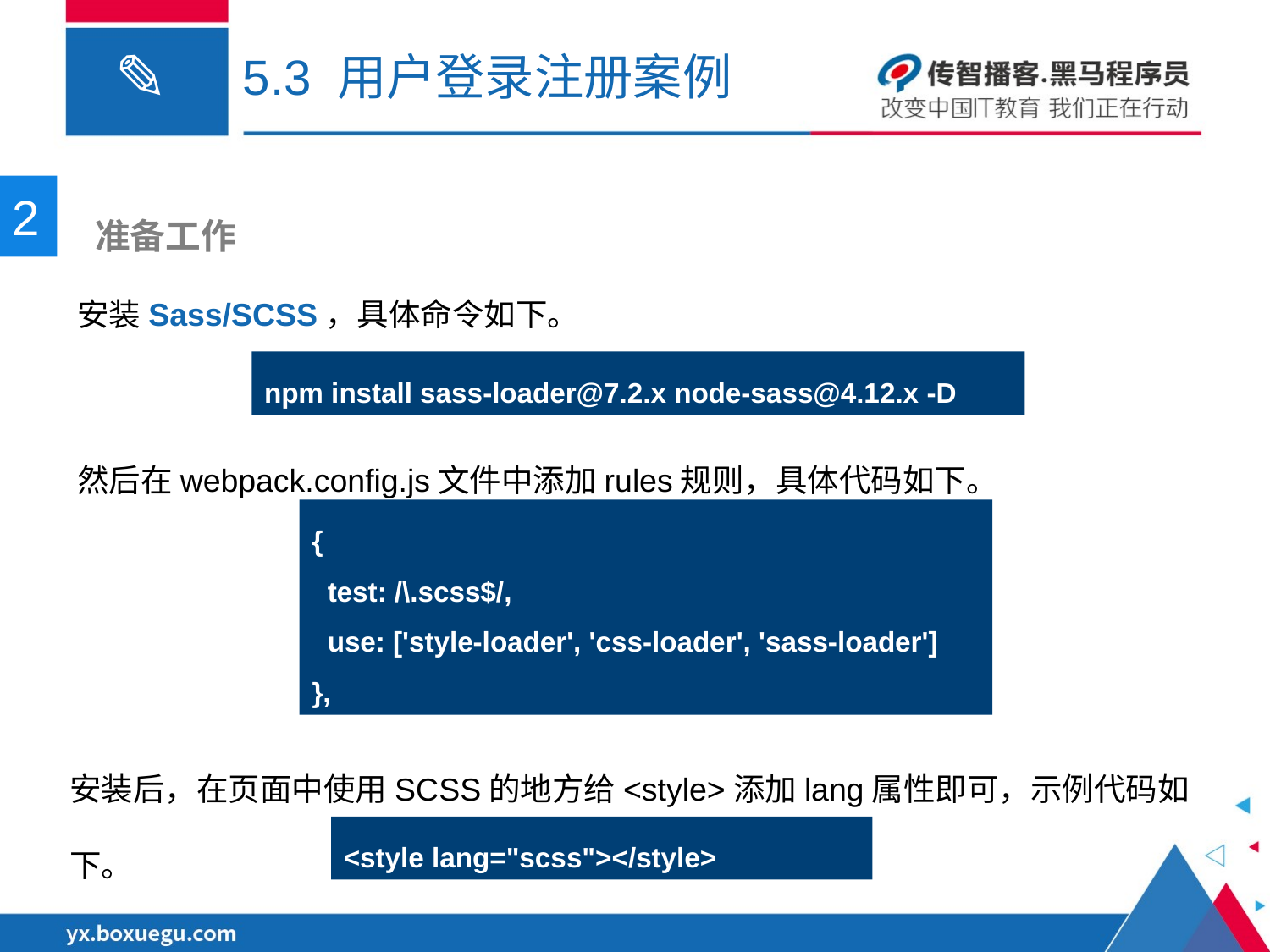

# 5.3 用户登录注册案例

2
  准备工作
安装Sass/SCSS，具体命令如下。
npm install sass-loader@7.2.x node-sass@4.12.x -D
然后在webpack.config.js文件中添加rules规则，具体代码如下。
{
  test: /\.scss$/,
  use: ['style-loader', 'css-loader', 'sass-loader']
},
安装后，在页面中使用SCSS的地方给<style>添加lang属性即可，示例代码如下。
<style lang="scss"></style>